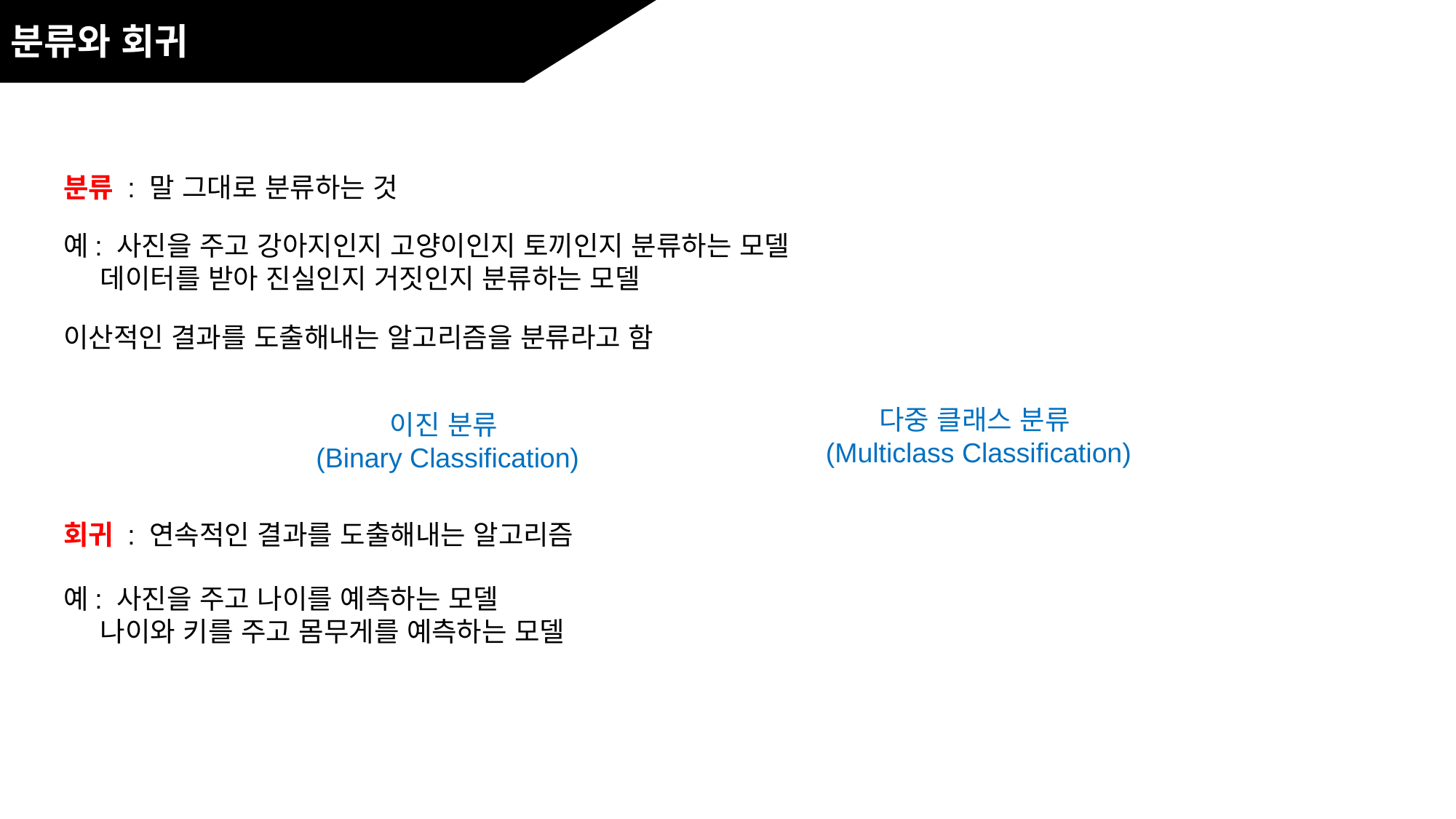

분류와 회귀
분류 : 말 그대로 분류하는 것
예: 사진을 주고 강아지인지 고양이인지 토끼인지 분류하는 모델
    데이터를 받아 진실인지 거짓인지 분류하는 모델
이산적인 결과를 도출해내는 알고리즘을 분류라고 함
다중 클래스 분류
(Multiclass Classification)
이진 분류
(Binary Classification)
회귀 : 연속적인 결과를 도출해내는 알고리즘
예: 사진을 주고 나이를 예측하는 모델
    나이와 키를 주고 몸무게를 예측하는 모델